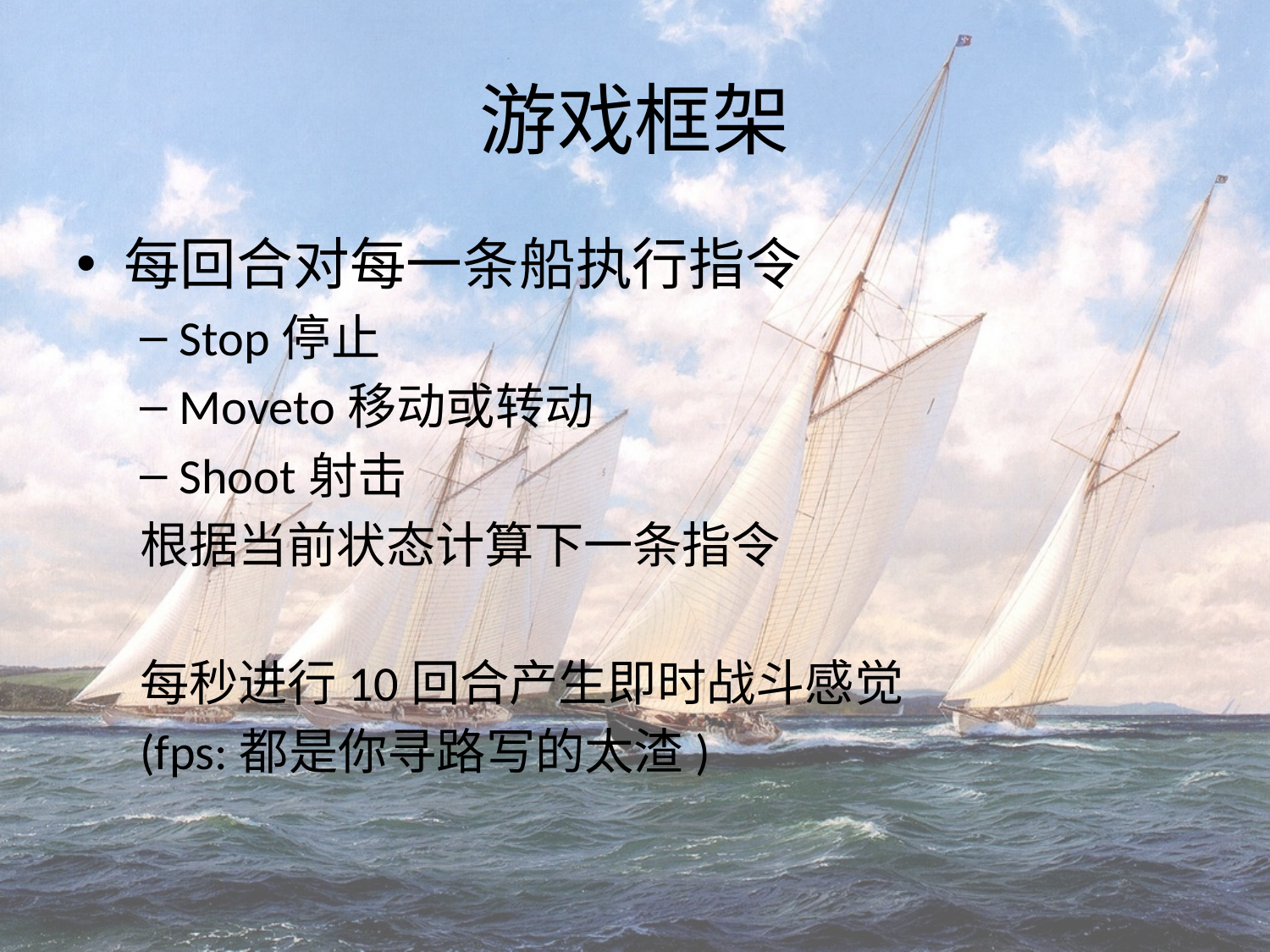

# 游戏框架
每回合对每一条船执行指令
Stop停止
Moveto移动或转动
Shoot射击
根据当前状态计算下一条指令

每秒进行10回合产生即时战斗感觉
(fps:都是你寻路写的太渣)